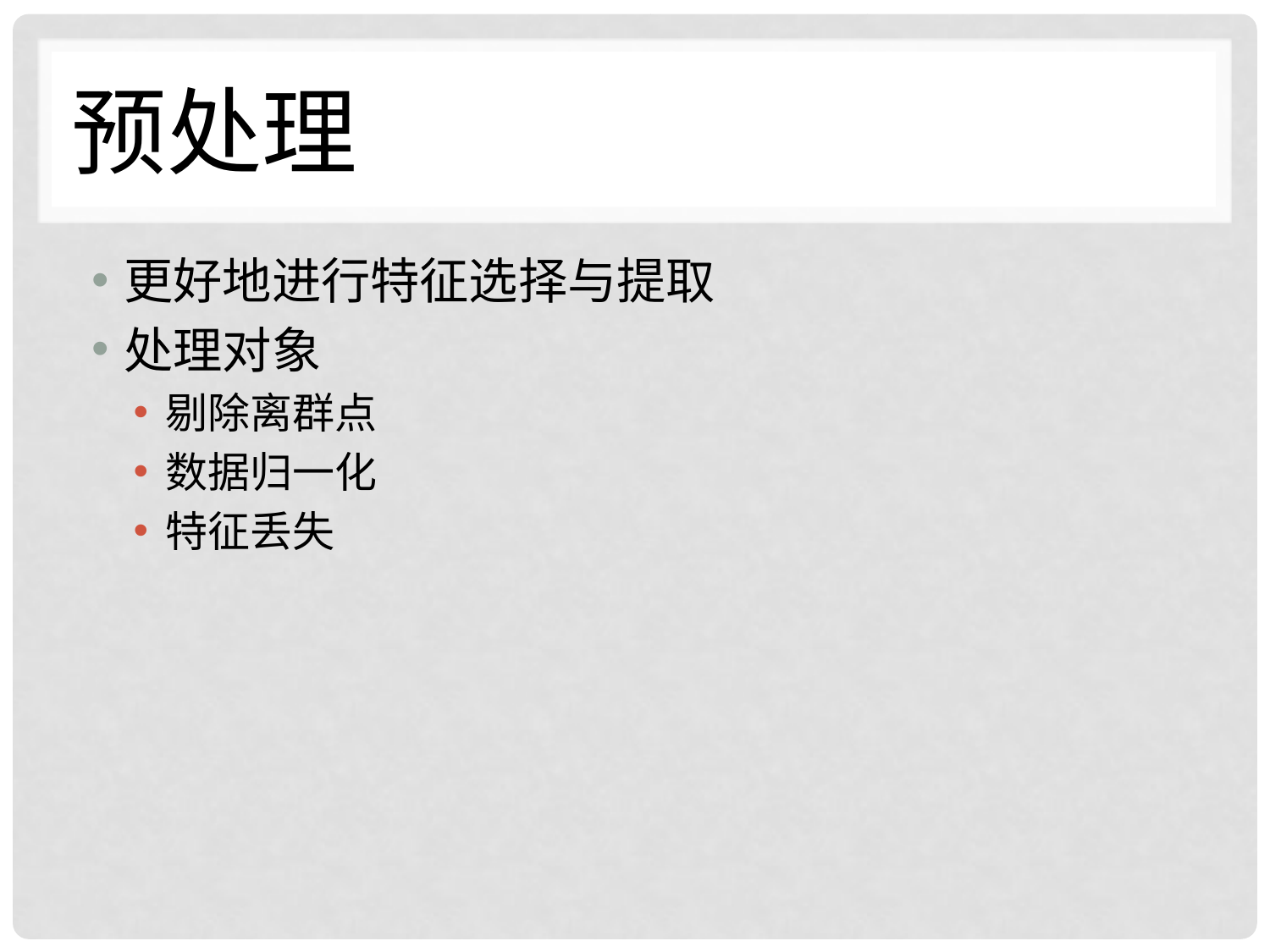

# 预处理
更好地进行特征选择与提取
处理对象
剔除离群点
数据归一化
特征丢失